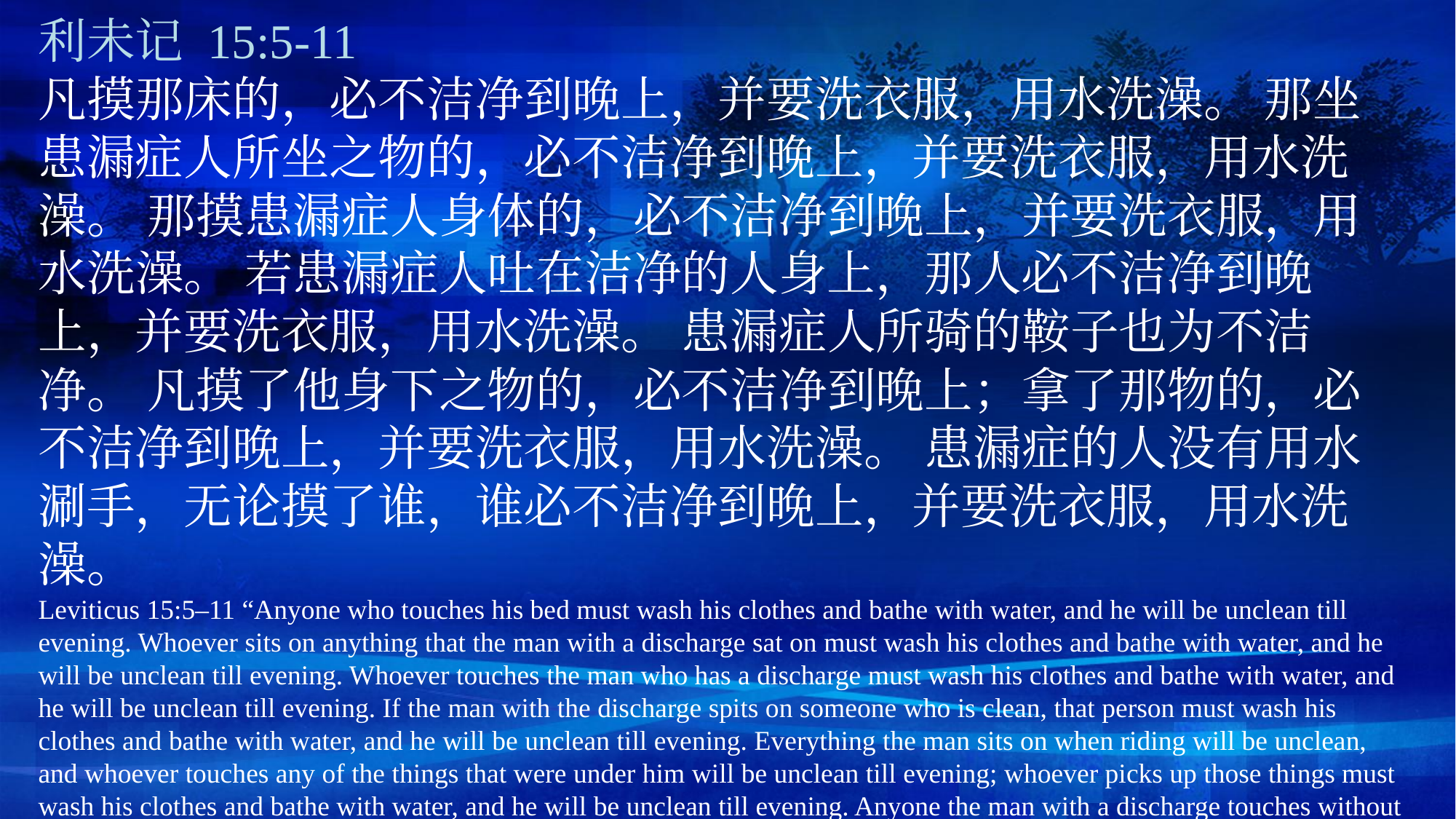

利未记 15:5-11
凡摸那床的，必不洁净到晚上，并要洗衣服，用水洗澡。 那坐患漏症人所坐之物的，必不洁净到晚上，并要洗衣服，用水洗澡。 那摸患漏症人身体的，必不洁净到晚上，并要洗衣服，用水洗澡。 若患漏症人吐在洁净的人身上，那人必不洁净到晚上，并要洗衣服，用水洗澡。 患漏症人所骑的鞍子也为不洁净。 凡摸了他身下之物的，必不洁净到晚上；拿了那物的，必不洁净到晚上，并要洗衣服，用水洗澡。 患漏症的人没有用水涮手，无论摸了谁，谁必不洁净到晚上，并要洗衣服，用水洗澡。
Leviticus 15:5–11 “Anyone who touches his bed must wash his clothes and bathe with water, and he will be unclean till evening. Whoever sits on anything that the man with a discharge sat on must wash his clothes and bathe with water, and he will be unclean till evening. Whoever touches the man who has a discharge must wash his clothes and bathe with water, and he will be unclean till evening. If the man with the discharge spits on someone who is clean, that person must wash his clothes and bathe with water, and he will be unclean till evening. Everything the man sits on when riding will be unclean, and whoever touches any of the things that were under him will be unclean till evening; whoever picks up those things must wash his clothes and bathe with water, and he will be unclean till evening. Anyone the man with a discharge touches without rinsing his hands with water must wash his clothes and bathe with water, and he will be unclean till evening.”